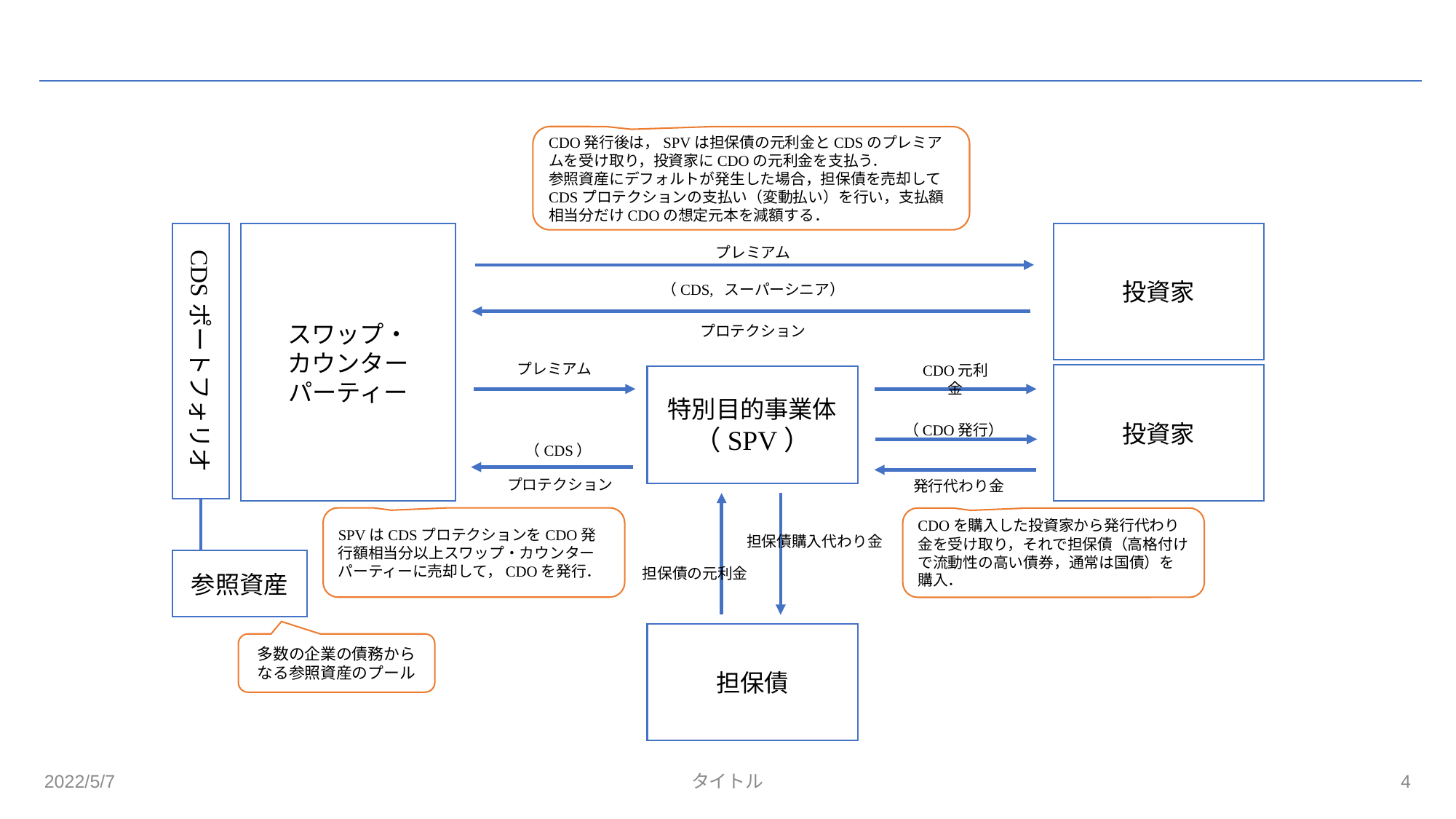

#
CDO発行後は，SPVは担保債の元利金とCDSのプレミアムを受け取り，投資家にCDOの元利金を支払う．
参照資産にデフォルトが発生した場合，担保債を売却してCDSプロテクションの支払い（変動払い）を行い，支払額相当分だけCDOの想定元本を減額する．
CDSポートフォリオ
スワップ・
カウンター
パーティー
投資家
プレミアム
（CDS,  スーパーシニア）
プロテクション
プレミアム
CDO元利金
投資家
特別目的事業体
（SPV）
（CDO発行）
（CDS）
プロテクション
発行代わり金
担保債購入代わり金
参照資産
担保債の元利金
担保債
SPVはCDSプロテクションをCDO発行額相当分以上スワップ・カウンターパーティーに売却して，CDOを発行．
CDOを購入した投資家から発行代わり金を受け取り，それで担保債（高格付けで流動性の高い債券，通常は国債）を購入．
多数の企業の債務からなる参照資産のプール
2022/5/7
4
タイトル